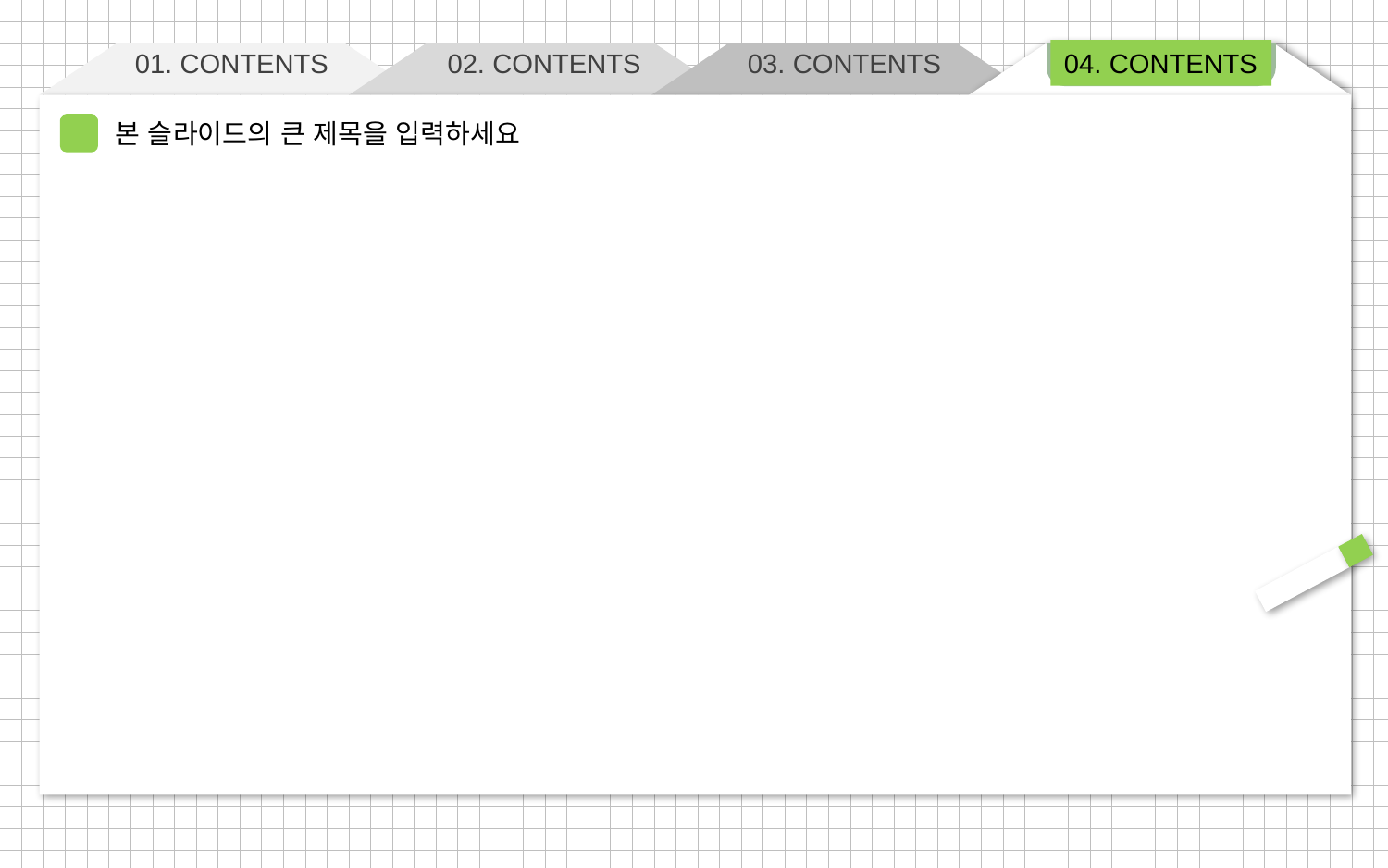

01. CONTENTS
02. CONTENTS
03. CONTENTS
04. CONTENTS

본 슬라이드의 큰 제목을 입력하세요